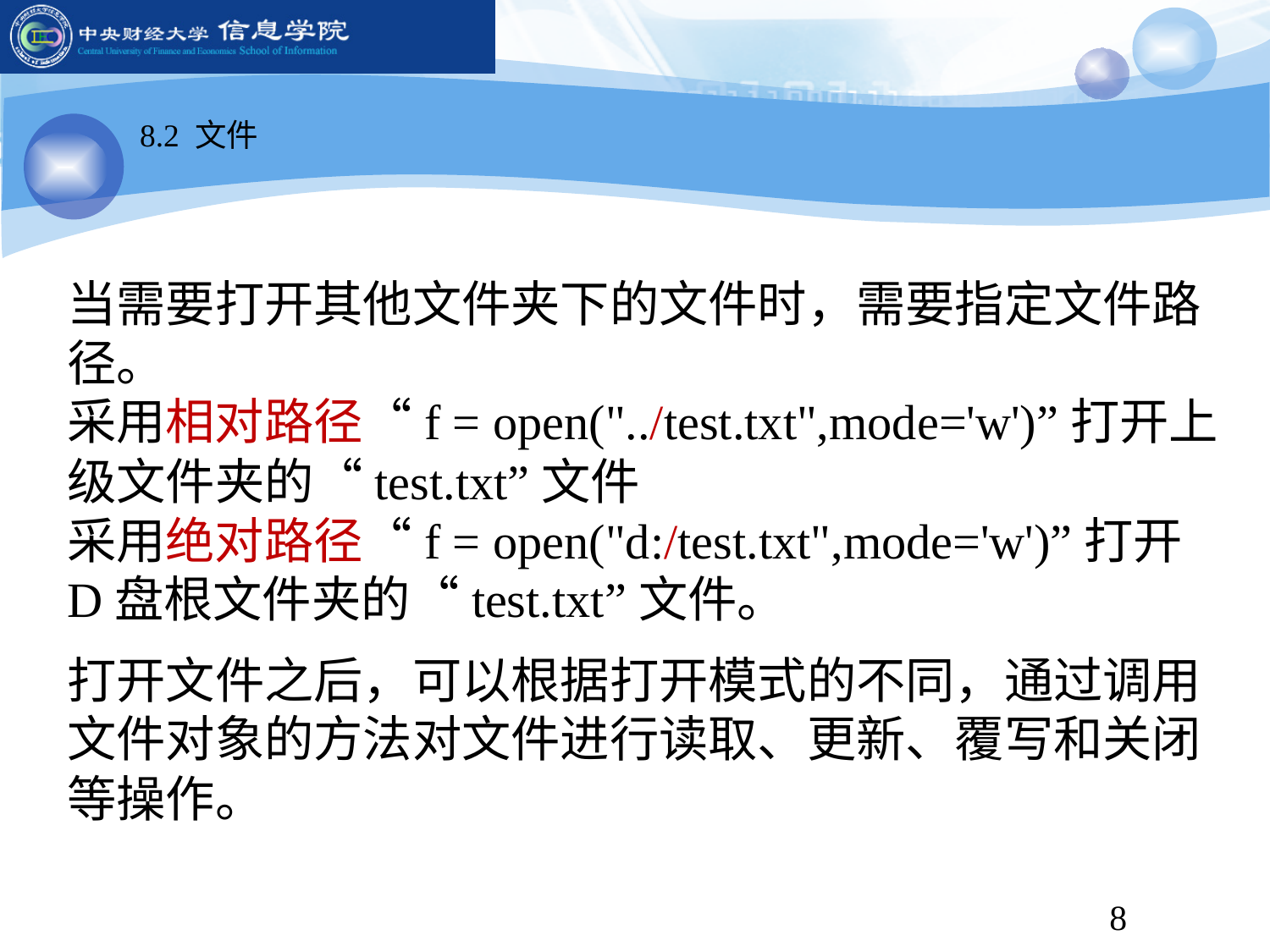

8.2 文件
当需要打开其他文件夹下的文件时，需要指定文件路径。
采用相对路径“f = open("../test.txt",mode='w')”打开上级文件夹的“test.txt”文件
采用绝对路径“f = open("d:/test.txt",mode='w')”打开D盘根文件夹的“test.txt”文件。

打开文件之后，可以根据打开模式的不同，通过调用文件对象的方法对文件进行读取、更新、覆写和关闭等操作。